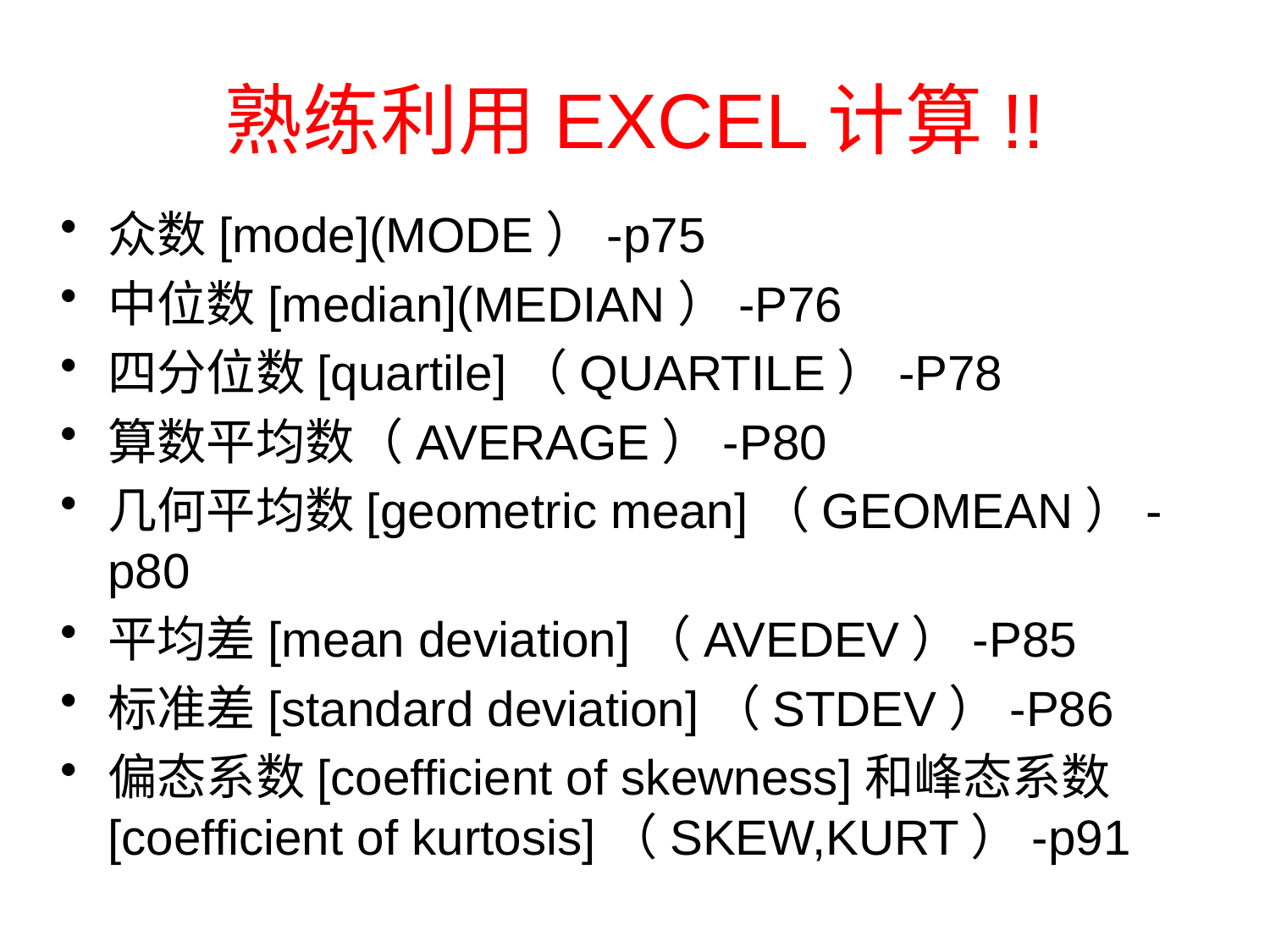

# 熟练利用EXCEL计算!!
众数[mode](MODE）-p75
中位数[median](MEDIAN）-P76
四分位数[quartile]（QUARTILE）-P78
算数平均数（AVERAGE）-P80
几何平均数[geometric mean]（GEOMEAN）-p80
平均差[mean deviation]（AVEDEV）-P85
标准差[standard deviation]（STDEV）-P86
偏态系数[coefficient of skewness]和峰态系数[coefficient of kurtosis]（SKEW,KURT）-p91